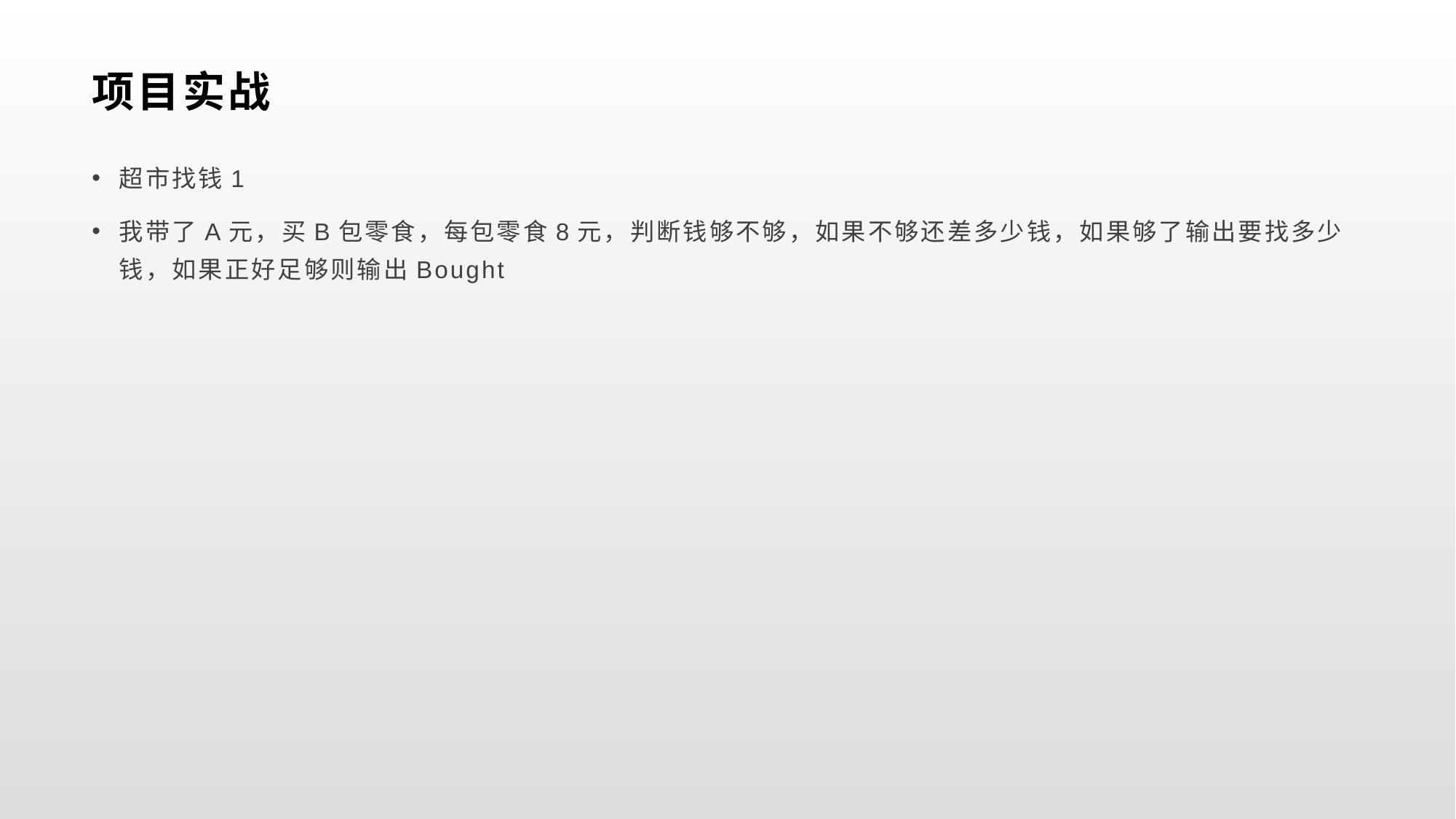

# 项目实战
超市找钱1
我带了A元，买B包零食，每包零食8元，判断钱够不够，如果不够还差多少钱，如果够了输出要找多少钱，如果正好足够则输出Bought